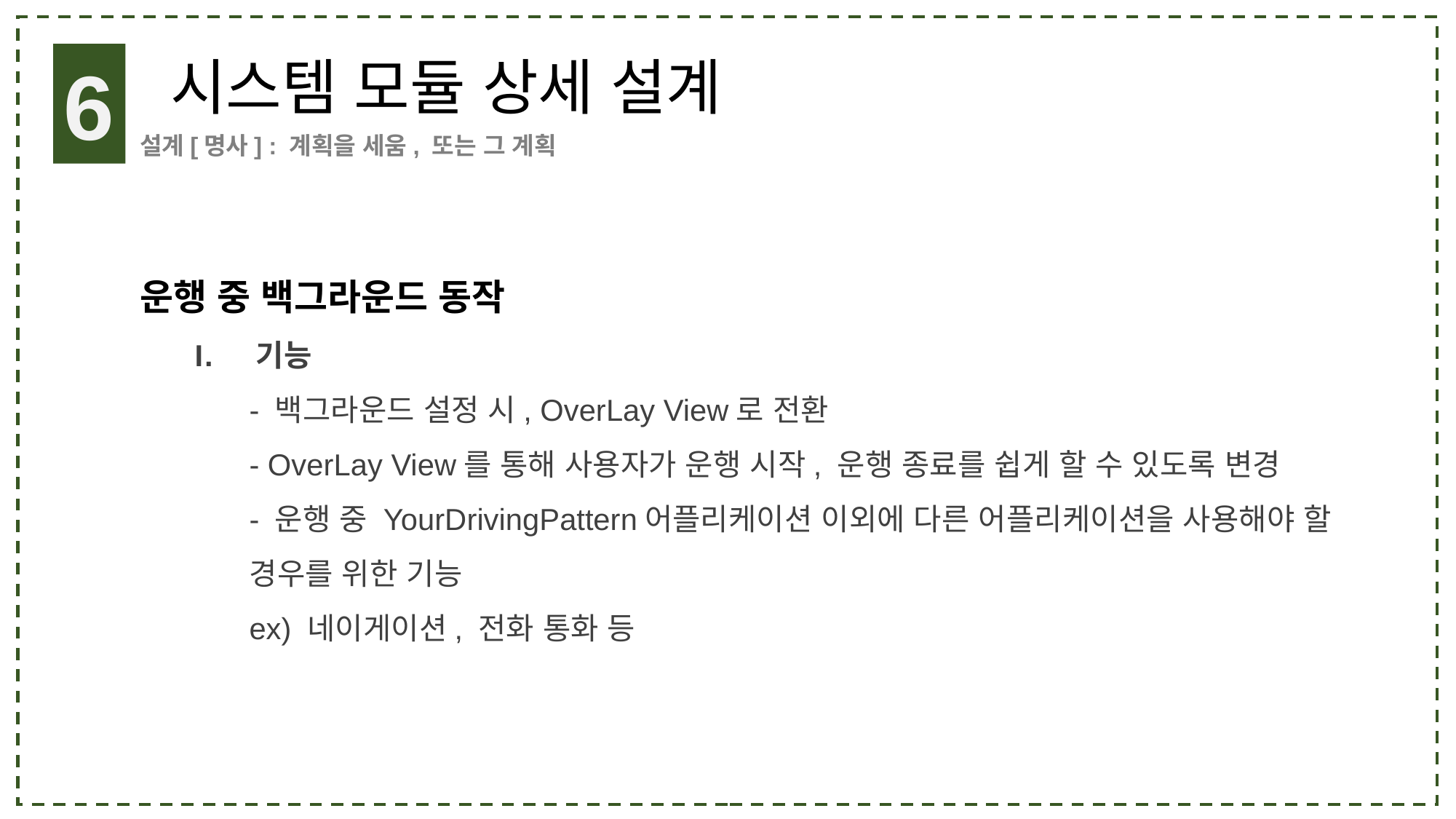

6
시스템 모듈 상세 설계
설계[명사] : 계획을 세움, 또는 그 계획
운행 중 백그라운드 동작
기능
- 백그라운드 설정 시, OverLay View로 전환
- OverLay View를 통해 사용자가 운행 시작, 운행 종료를 쉽게 할 수 있도록 변경
- 운행 중 YourDrivingPattern어플리케이션 이외에 다른 어플리케이션을 사용해야 할 경우를 위한 기능
ex) 네이게이션, 전화 통화 등